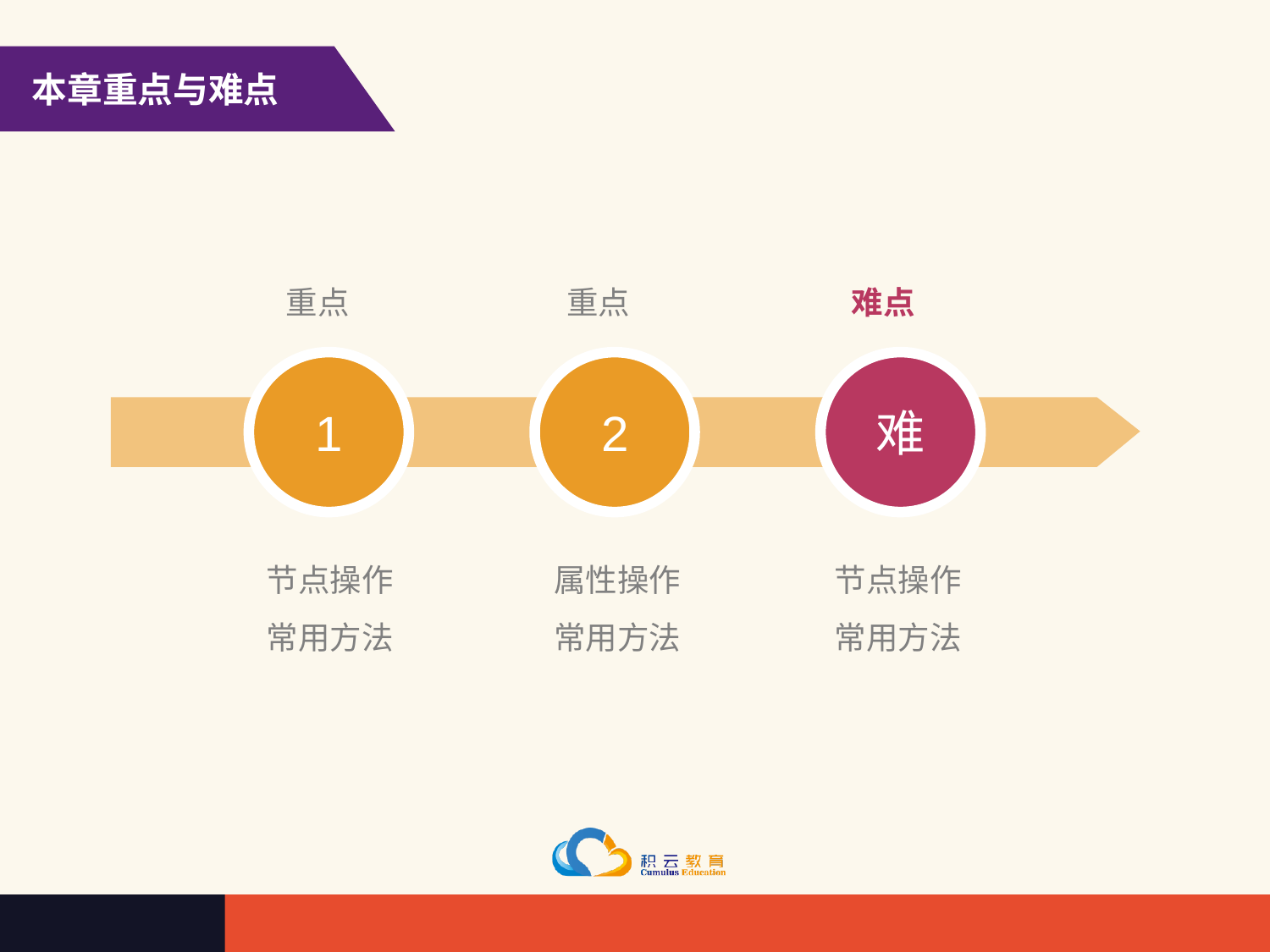

本章重点与难点
重点
重点
难点

1

2

难

节点操作
常用方法
节点操作
常用方法
属性操作
常用方法